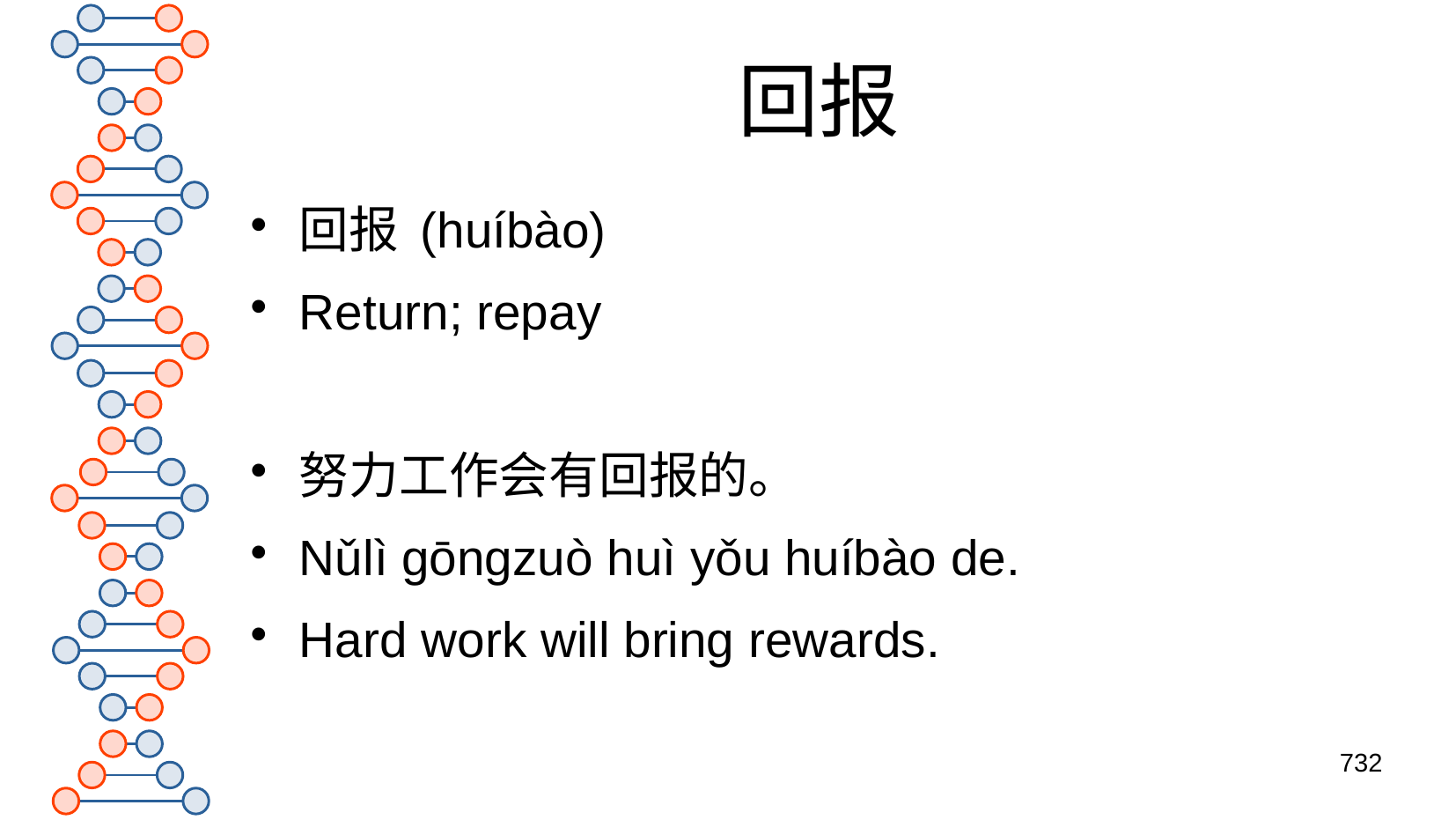

# 回报
回报 (huíbào)
Return; repay

努力工作会有回报的。
Nǔlì gōngzuò huì yǒu huíbào de.
Hard work will bring rewards.

732